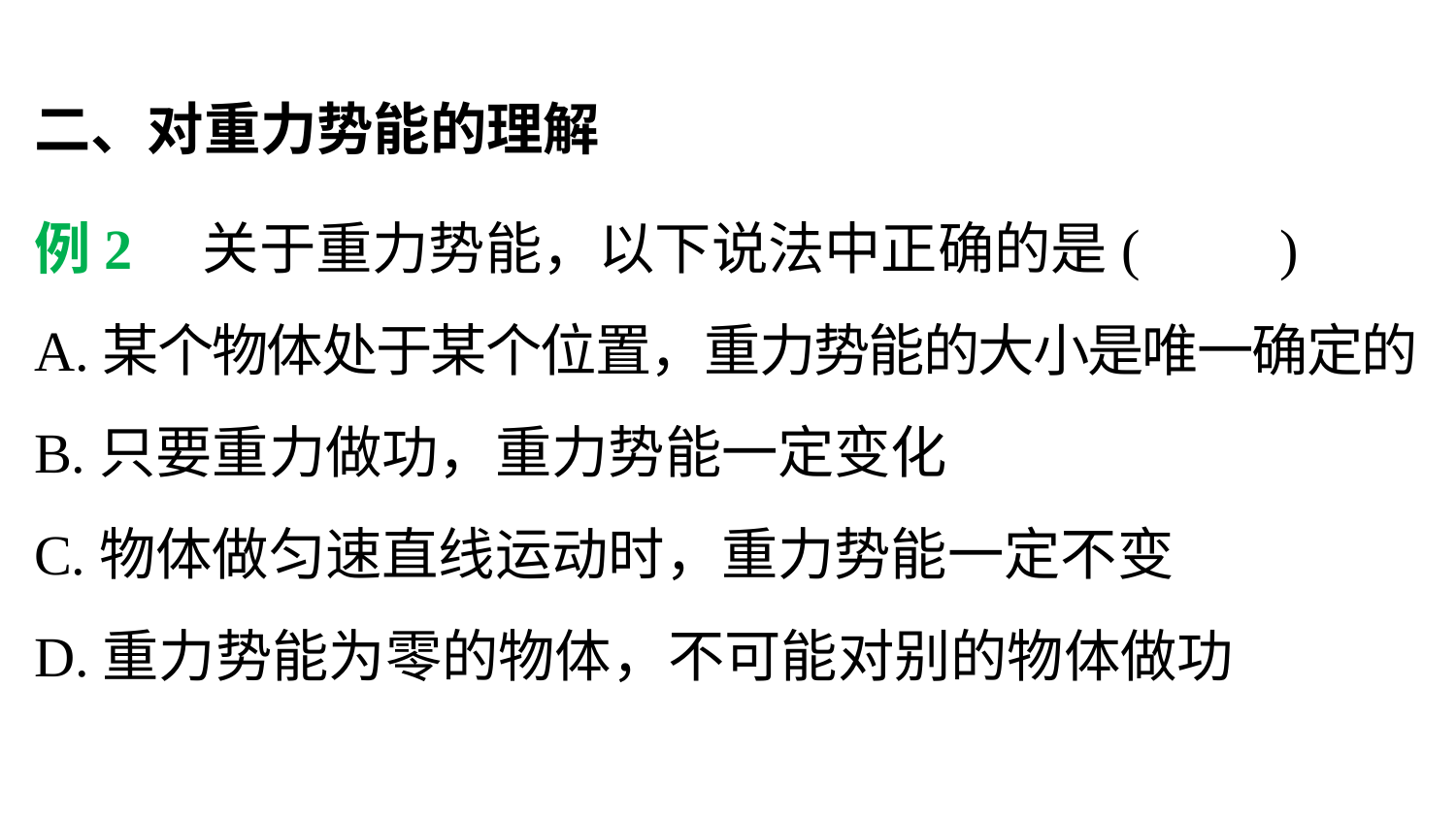

二、对重力势能的理解
例2　关于重力势能，以下说法中正确的是(　　)
A.某个物体处于某个位置，重力势能的大小是唯一确定的
B.只要重力做功，重力势能一定变化
C.物体做匀速直线运动时，重力势能一定不变
D.重力势能为零的物体，不可能对别的物体做功